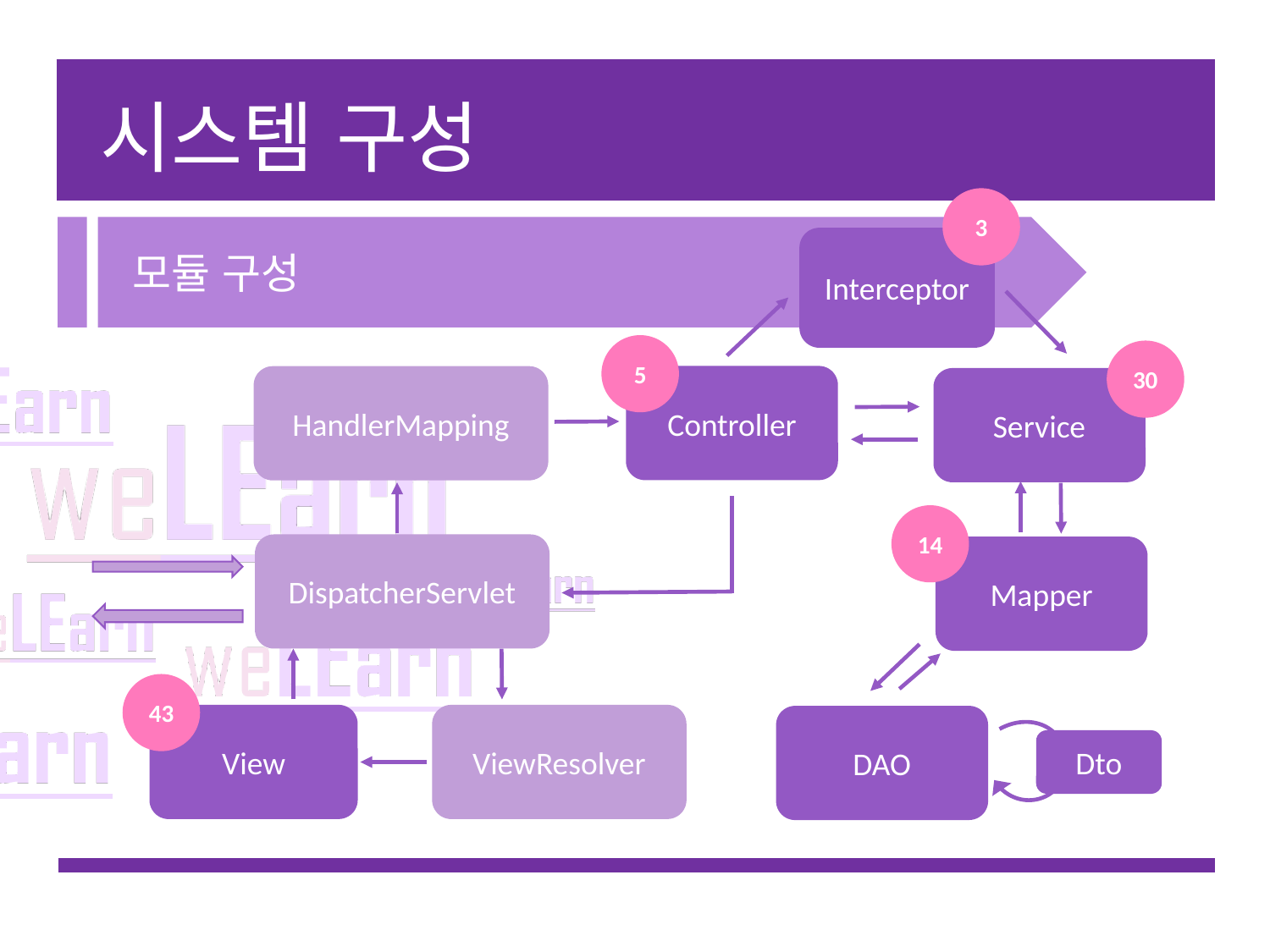

# 시스템 구성
3
5
30
14
43

 모듈 구성
Interceptor
Controller
HandlerMapping
Service
DispatcherServlet
Mapper

View
ViewResolver
DAO

Dto